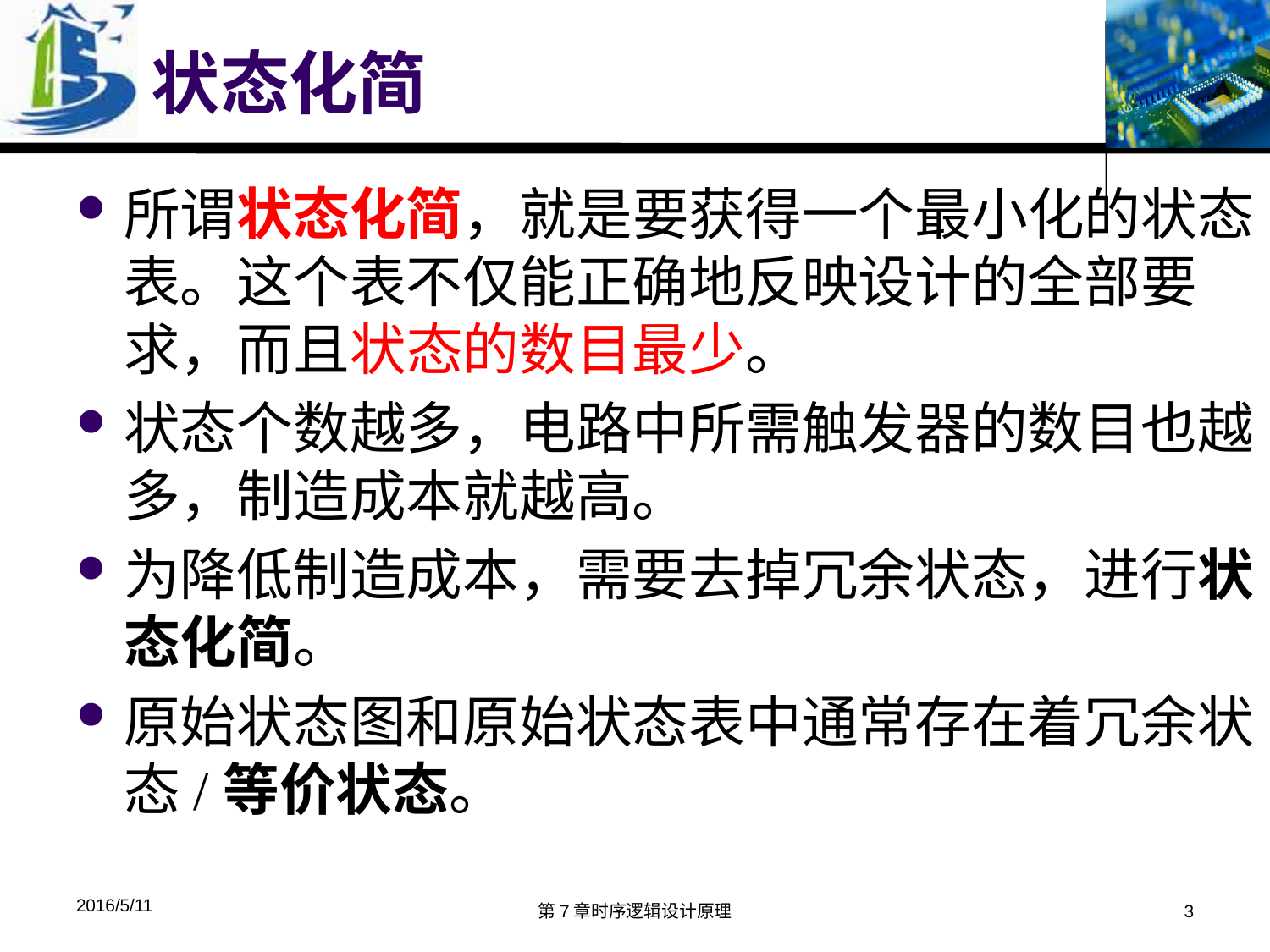

# 状态化简
所谓状态化简，就是要获得一个最小化的状态表。这个表不仅能正确地反映设计的全部要求，而且状态的数目最少。
状态个数越多，电路中所需触发器的数目也越多，制造成本就越高。
为降低制造成本，需要去掉冗余状态，进行状态化简。
原始状态图和原始状态表中通常存在着冗余状态/等价状态。

2016/5/11
第7章时序逻辑设计原理
3